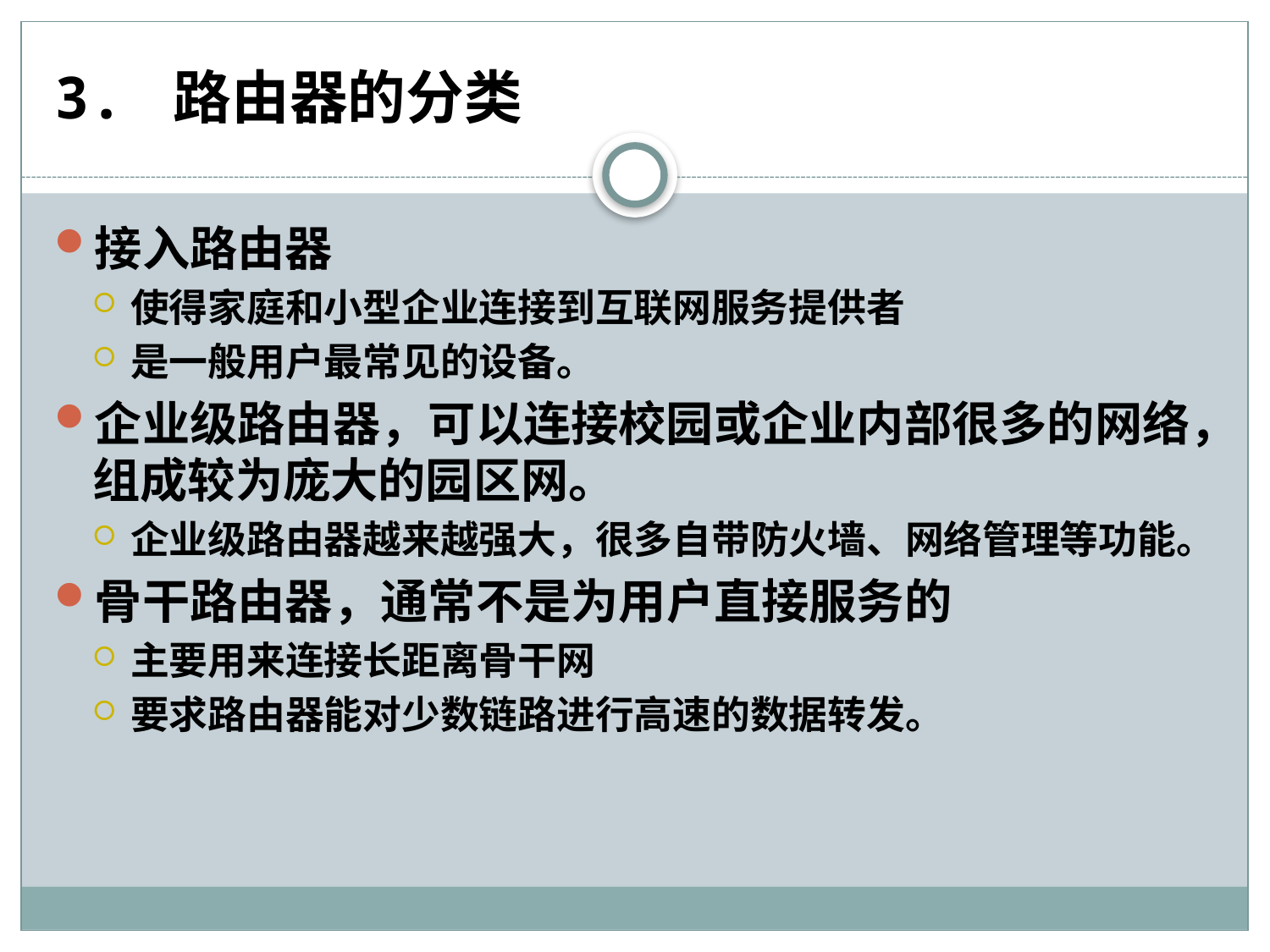

# 3. 路由器的分类
接入路由器
使得家庭和小型企业连接到互联网服务提供者
是一般用户最常见的设备。
企业级路由器，可以连接校园或企业内部很多的网络，组成较为庞大的园区网。
企业级路由器越来越强大，很多自带防火墙、网络管理等功能。
骨干路由器，通常不是为用户直接服务的
主要用来连接长距离骨干网
要求路由器能对少数链路进行高速的数据转发。